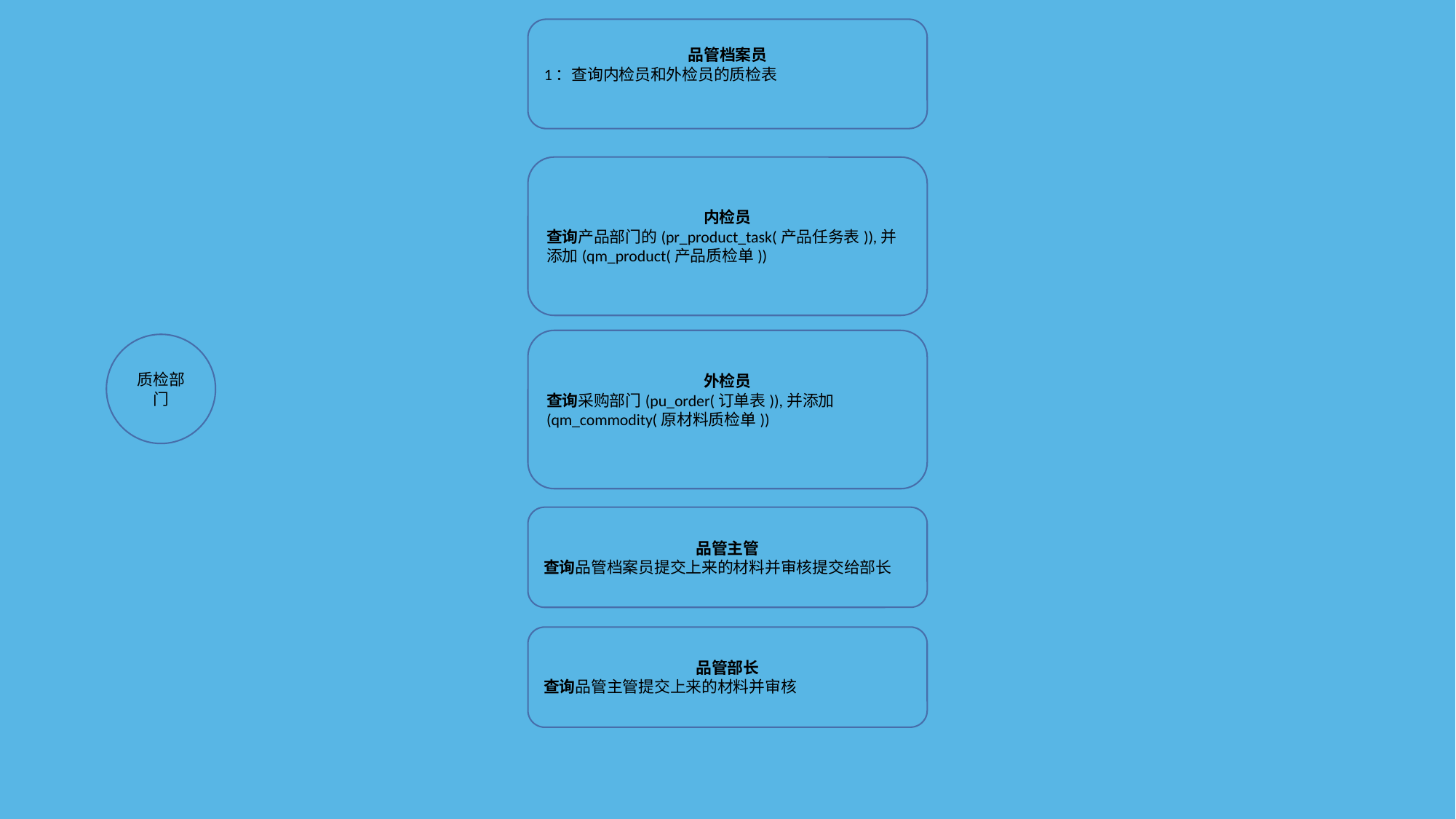

品管档案员
1：查询内检员和外检员的质检表

内检员
查询产品部门的(pr_product_task(产品任务表)),并添加(qm_product(产品质检单))
外检员
查询采购部门(pu_order(订单表)),并添加(qm_commodity(原材料质检单))

质检部门
品管主管
查询品管档案员提交上来的材料并审核提交给部长
品管部长
查询品管主管提交上来的材料并审核